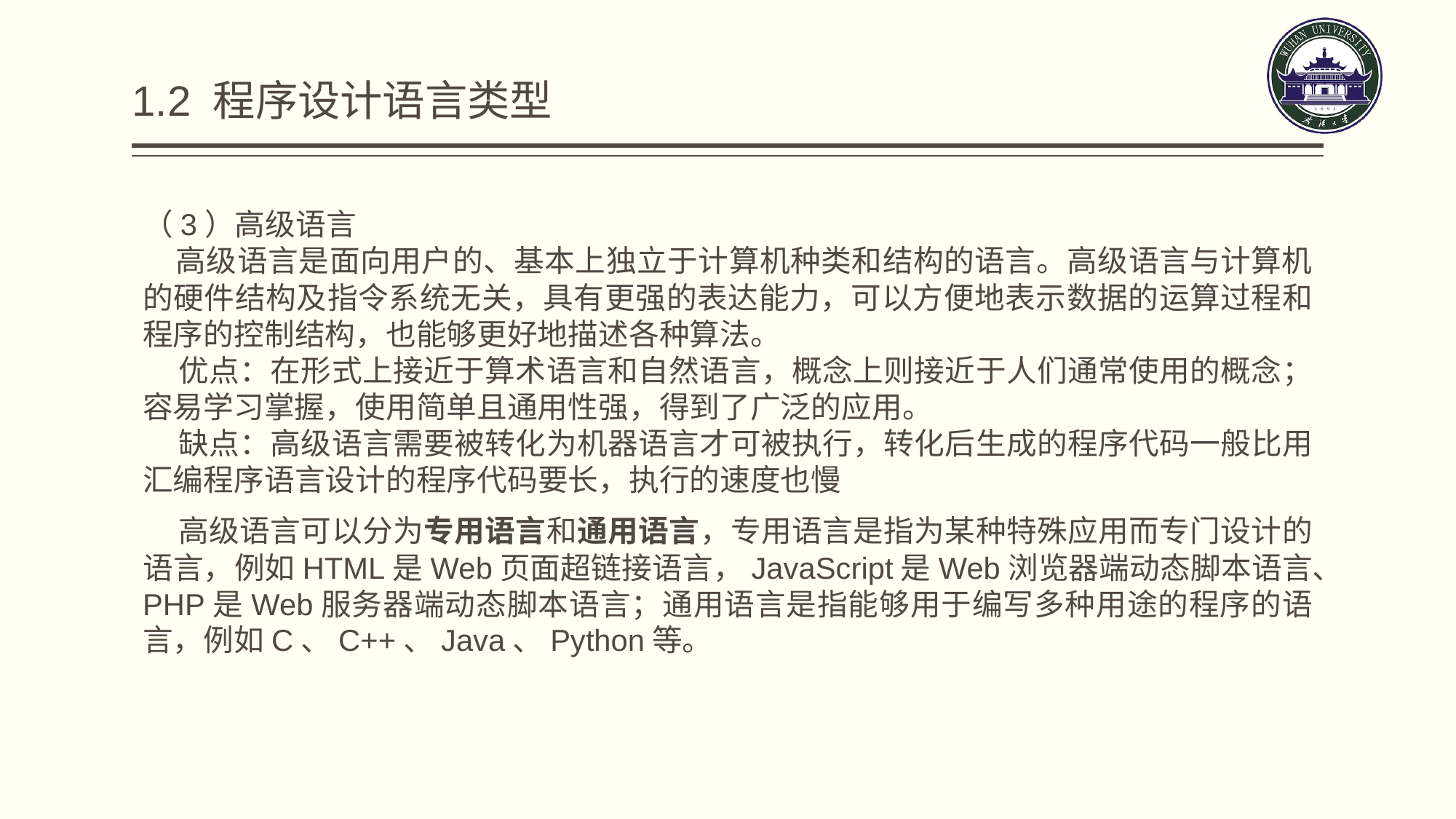

# 1.2 程序设计语言类型
（3）高级语言
    高级语言是面向用户的、基本上独立于计算机种类和结构的语言。高级语言与计算机的硬件结构及指令系统无关，具有更强的表达能力，可以方便地表示数据的运算过程和程序的控制结构，也能够更好地描述各种算法。
    优点：在形式上接近于算术语言和自然语言，概念上则接近于人们通常使用的概念；容易学习掌握，使用简单且通用性强，得到了广泛的应用。
    缺点：高级语言需要被转化为机器语言才可被执行，转化后生成的程序代码一般比用汇编程序语言设计的程序代码要长，执行的速度也慢
    高级语言可以分为专用语言和通用语言，专用语言是指为某种特殊应用而专门设计的语言，例如HTML是Web页面超链接语言，JavaScript是Web浏览器端动态脚本语言、PHP是Web服务器端动态脚本语言；通用语言是指能够用于编写多种用途的程序的语言，例如C、C++、Java、Python等。